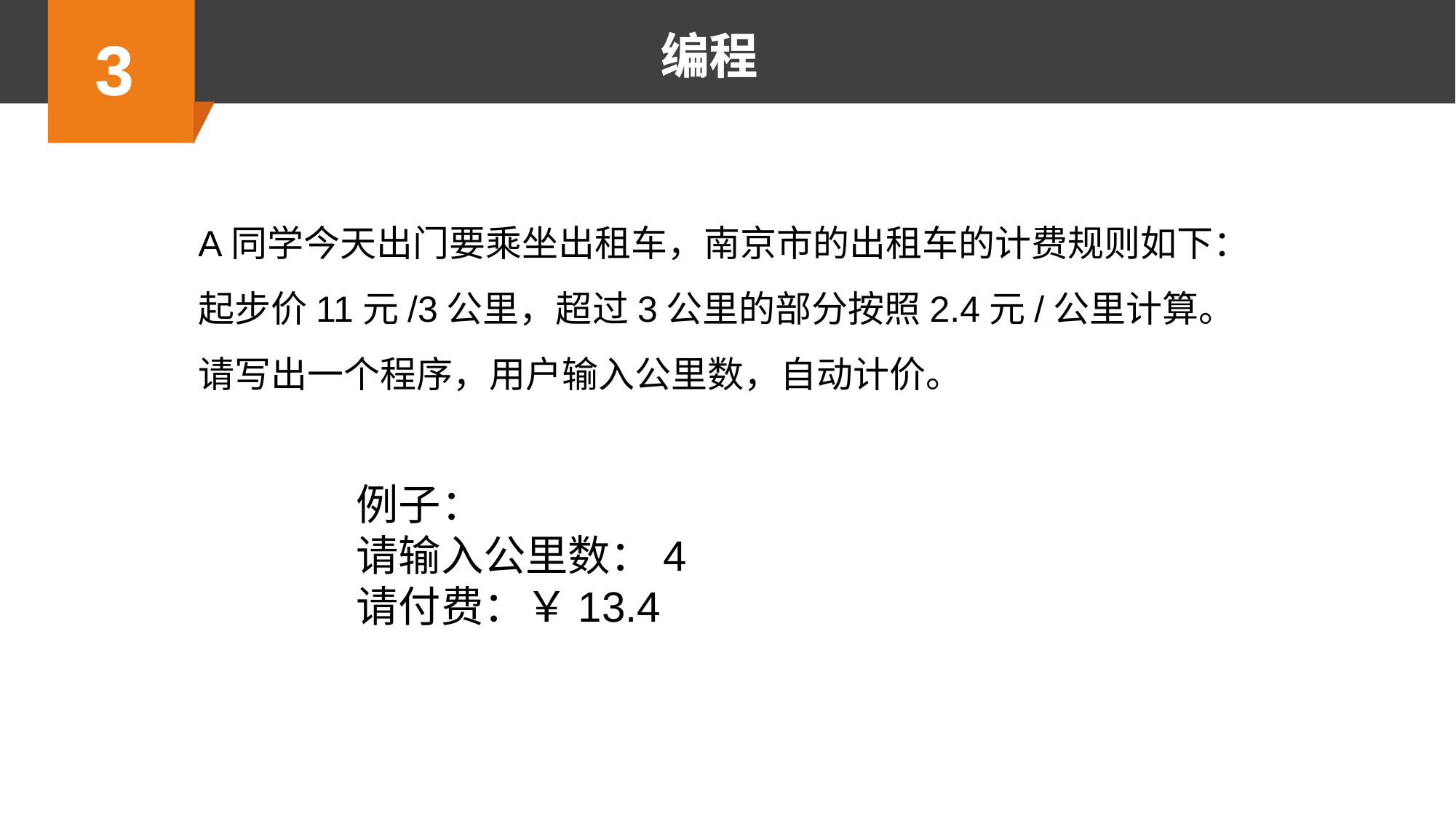

3
编程
A同学今天出门要乘坐出租车，南京市的出租车的计费规则如下：起步价11元/3公里，超过3公里的部分按照2.4元/公里计算。请写出一个程序，用户输入公里数，自动计价。
例子：
请输入公里数：4
请付费：￥13.4